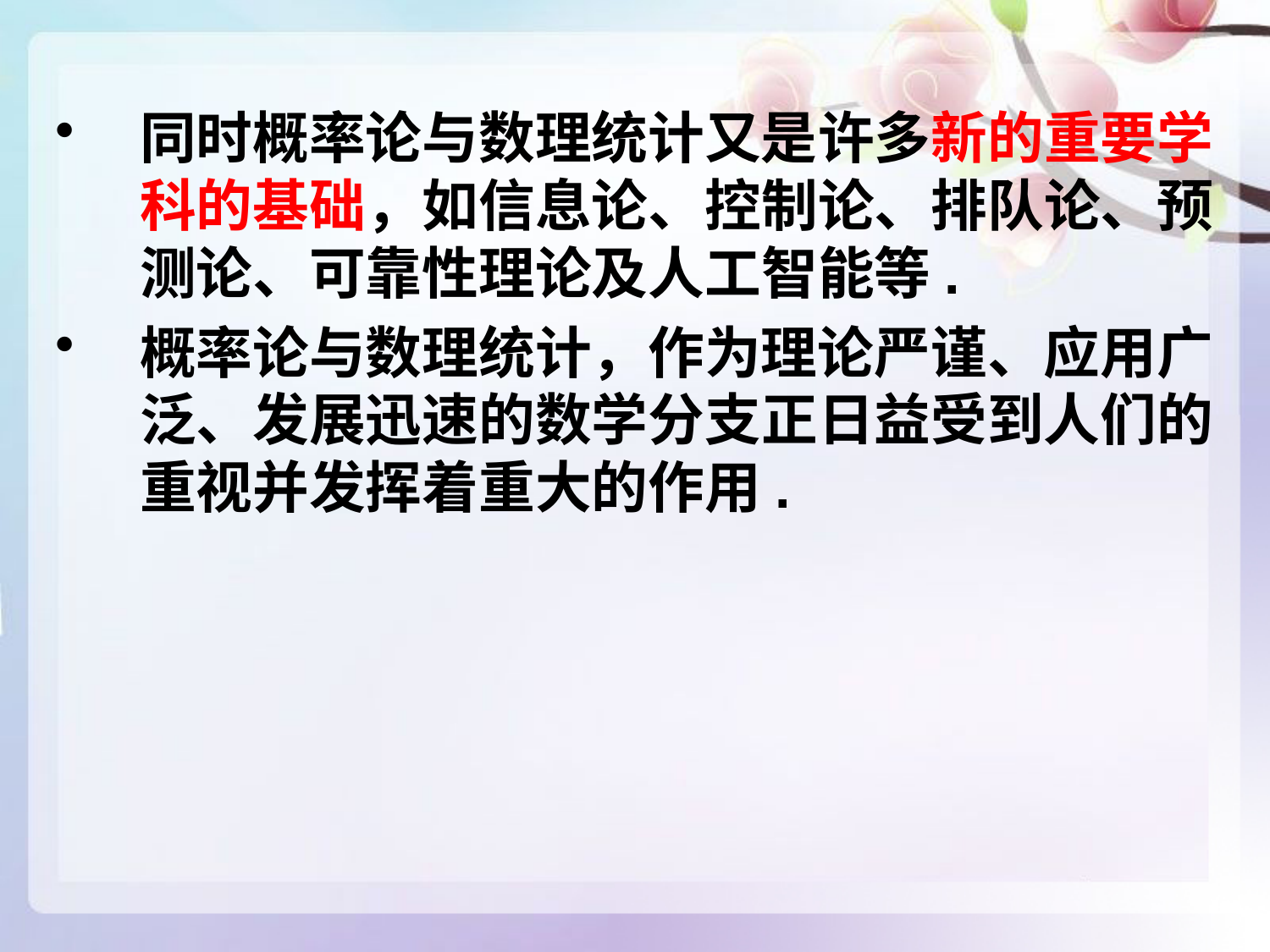

同时概率论与数理统计又是许多新的重要学科的基础，如信息论、控制论、排队论、预测论、可靠性理论及人工智能等.
概率论与数理统计，作为理论严谨、应用广泛、发展迅速的数学分支正日益受到人们的重视并发挥着重大的作用.